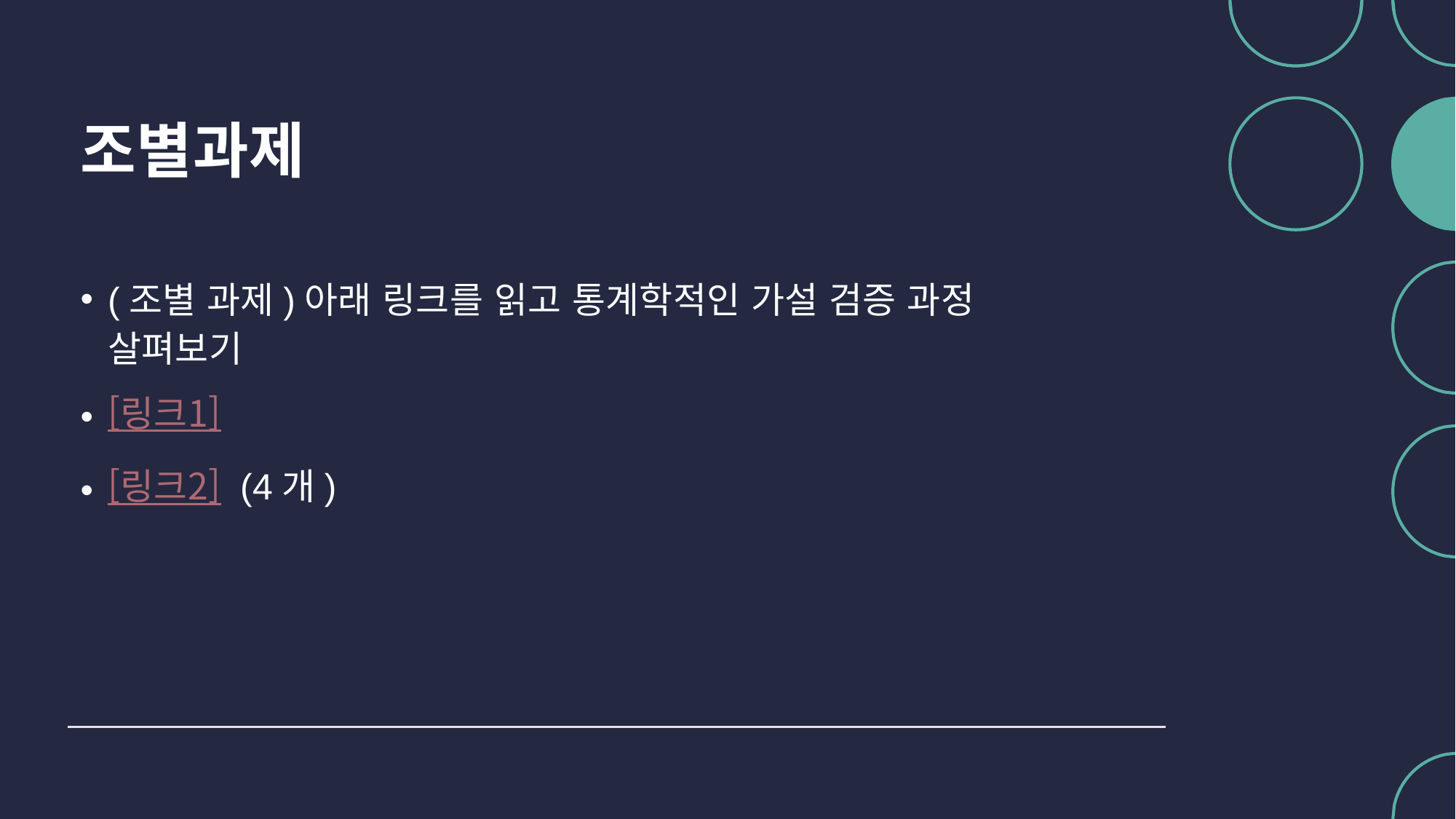

# 조별과제
(조별 과제)아래 링크를 읽고 통계학적인 가설 검증 과정 살펴보기
[링크1]
[링크2] (4개)